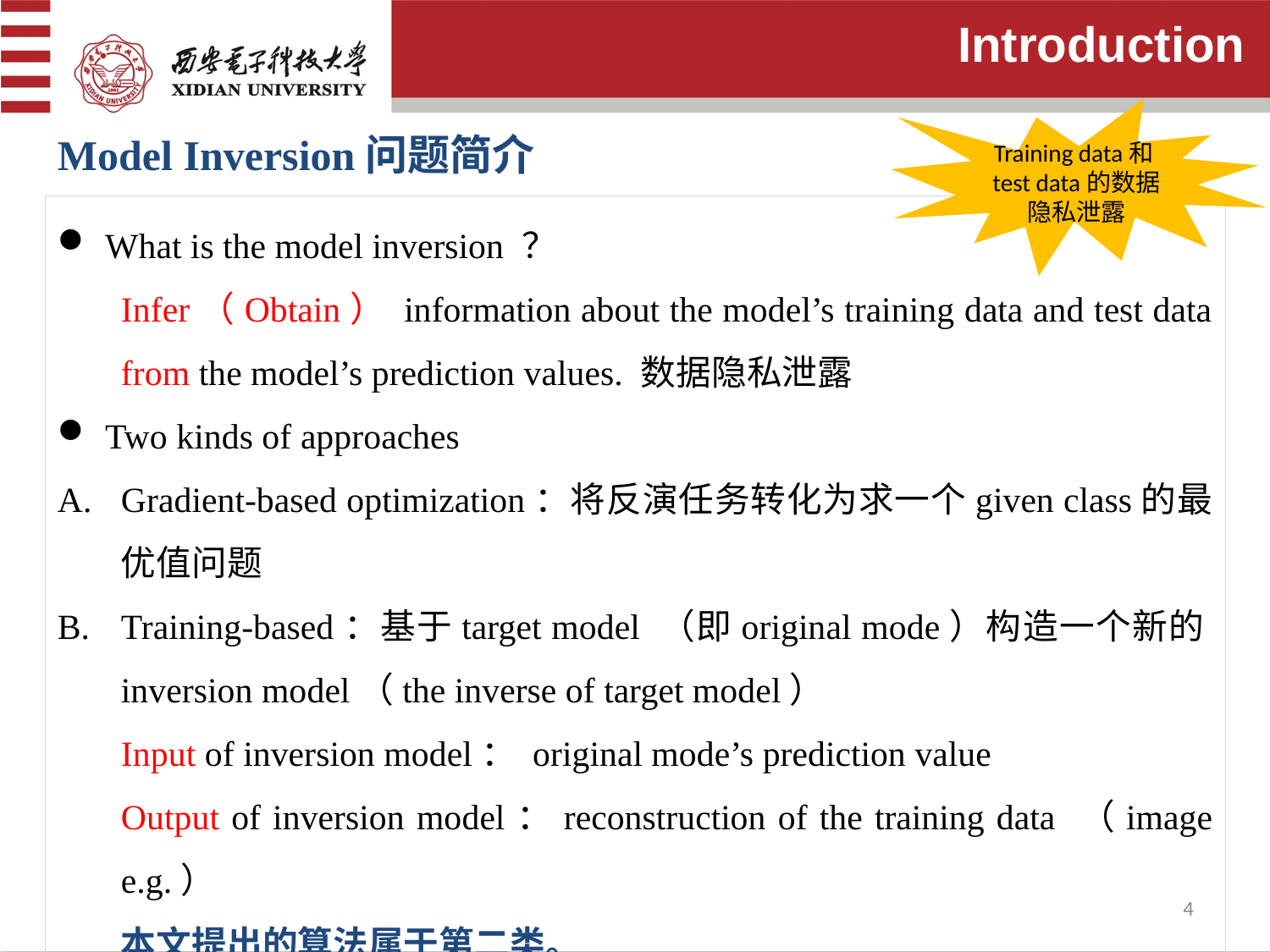

Introduction
Training data和test data的数据隐私泄露
Model Inversion问题简介
What is the model inversion ？
Infer（Obtain） information about the model’s training data and test data from the model’s prediction values. 数据隐私泄露
Two kinds of approaches
Gradient-based optimization：将反演任务转化为求一个given class的最优值问题
Training-based：基于target model （即original mode）构造一个新的inversion model（the inverse of target model）
Input of inversion model： original mode’s prediction value
Output of inversion model：reconstruction of the training data （image e.g.）
本文提出的算法属于第二类。
4